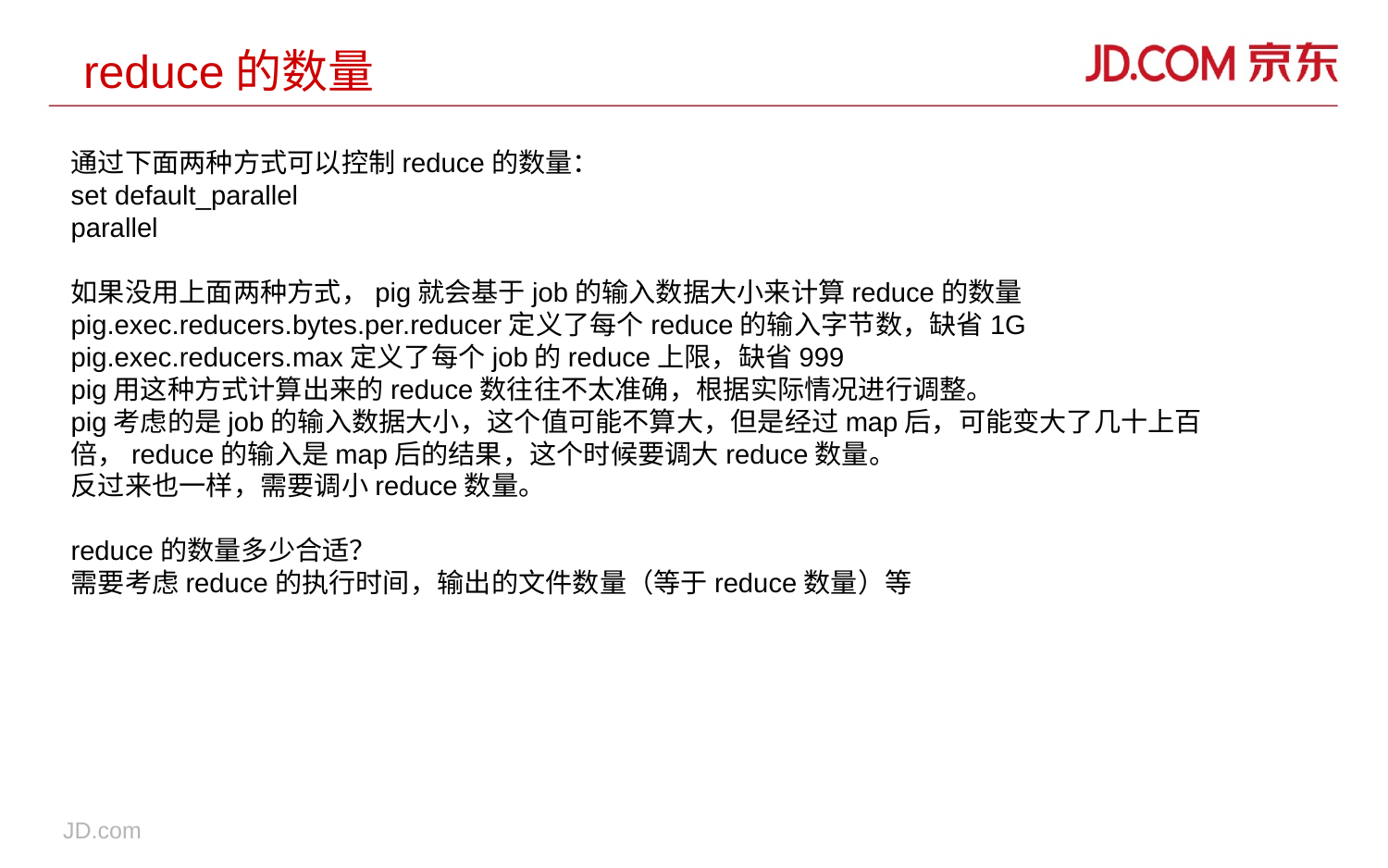

# reduce的数量
通过下面两种方式可以控制reduce的数量：
set default_parallel
parallel

如果没用上面两种方式，pig就会基于job的输入数据大小来计算reduce的数量
pig.exec.reducers.bytes.per.reducer定义了每个reduce的输入字节数，缺省1G
pig.exec.reducers.max定义了每个job的reduce上限，缺省999
pig用这种方式计算出来的reduce数往往不太准确，根据实际情况进行调整。
pig考虑的是job的输入数据大小，这个值可能不算大，但是经过map后，可能变大了几十上百倍，reduce的输入是map后的结果，这个时候要调大reduce数量。
反过来也一样，需要调小reduce数量。

reduce的数量多少合适？
需要考虑reduce的执行时间，输出的文件数量（等于reduce数量）等